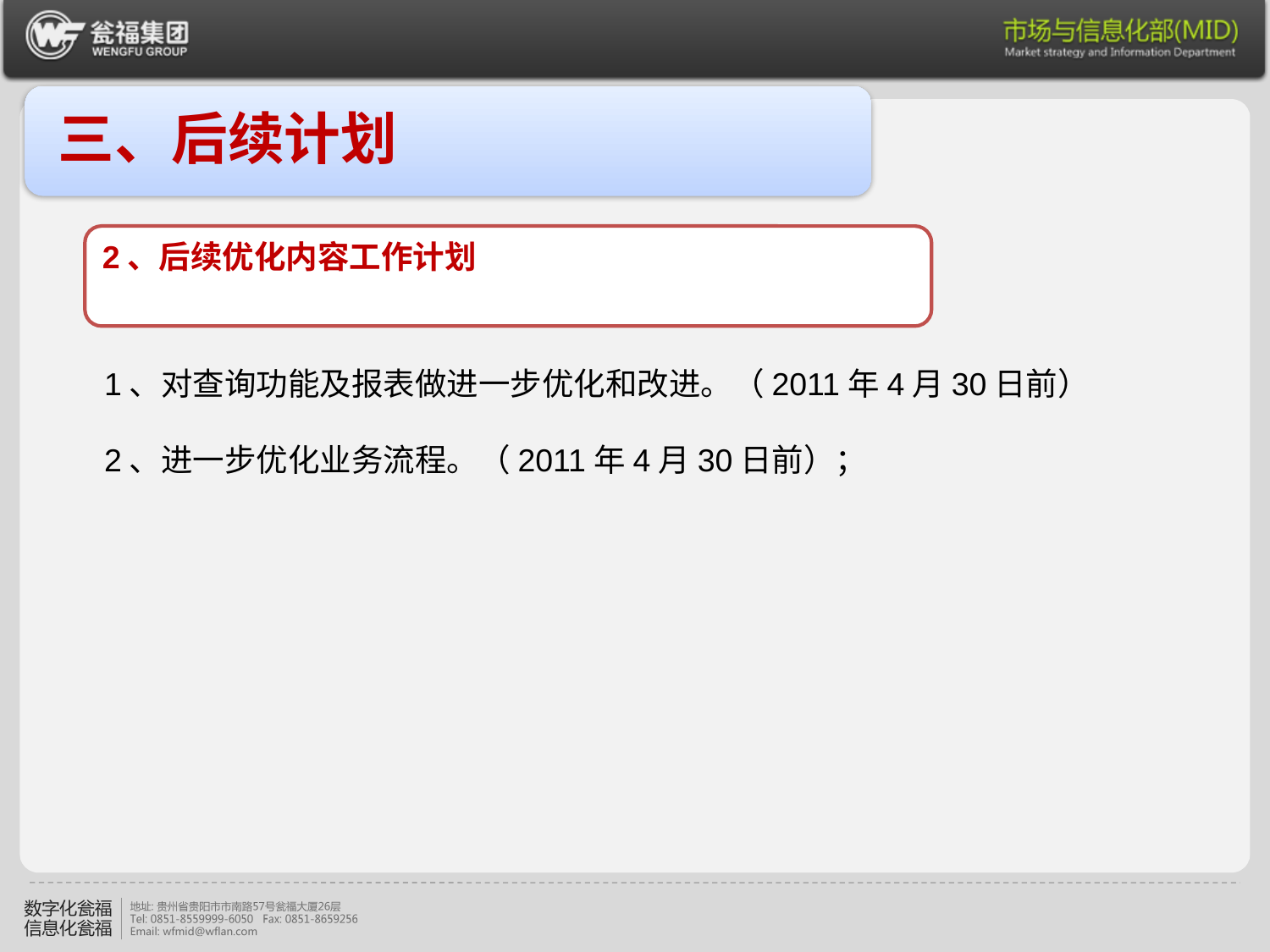

三、后续计划
2、后续优化内容工作计划
   1、对查询功能及报表做进一步优化和改进。（2011年4月30日前）

   2、进一步优化业务流程。（2011年4月30日前）；